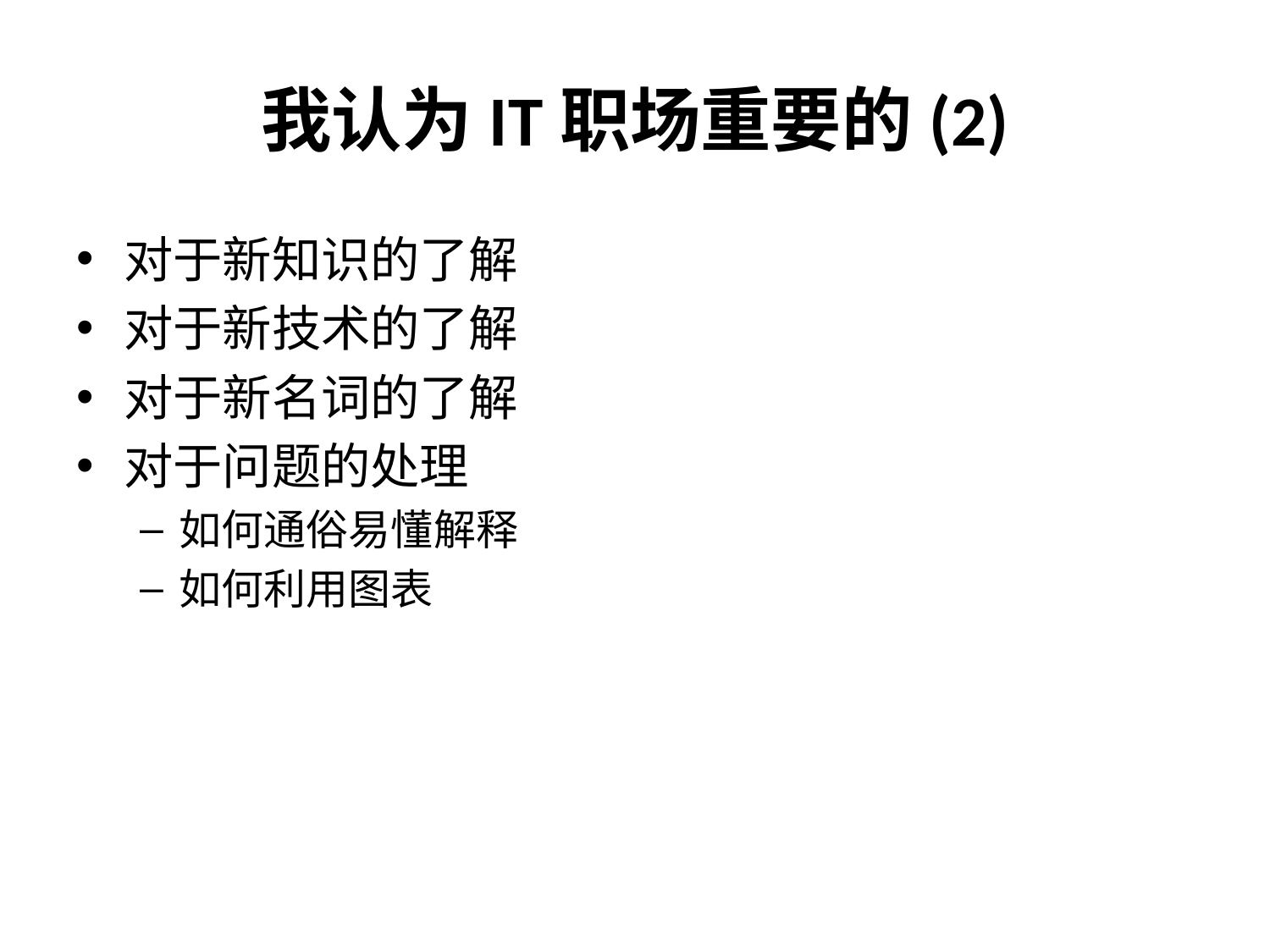

# 我认为IT职场重要的(2)
对于新知识的了解
对于新技术的了解
对于新名词的了解
对于问题的处理
如何通俗易懂解释
如何利用图表